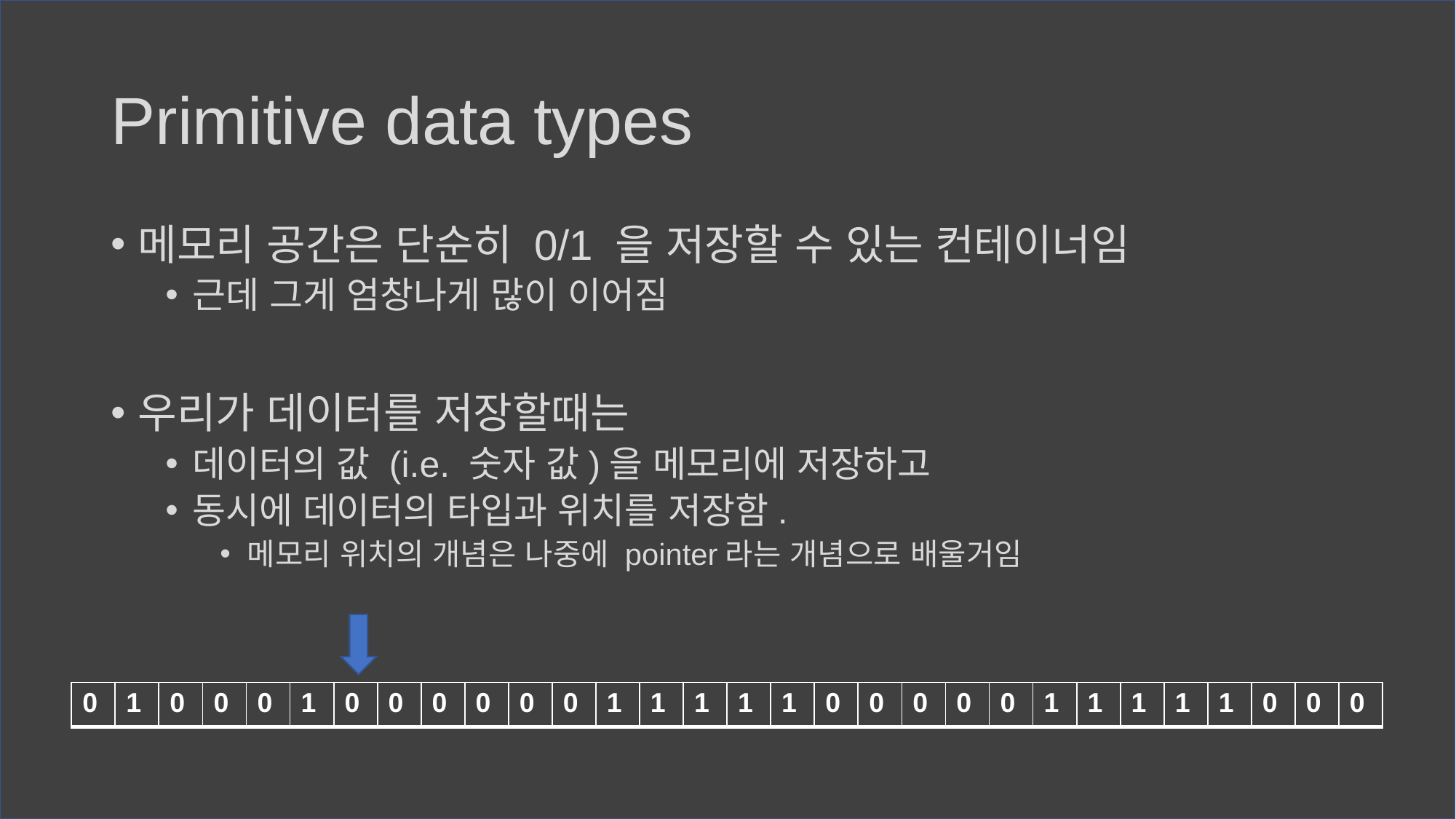

# Primitive data types
메모리 공간은 단순히 0/1 을 저장할 수 있는 컨테이너임
근데 그게 엄창나게 많이 이어짐

우리가 데이터를 저장할때는
데이터의 값 (i.e. 숫자 값)을 메모리에 저장하고
동시에 데이터의 타입과 위치를 저장함.
메모리 위치의 개념은 나중에 pointer라는 개념으로 배울거임

| 0 | 1 | 0 | 0 | 0 | 1 | 0 | 0 | 0 | 0 | 0 | 0 | 1 | 1 | 1 | 1 | 1 | 0 | 0 | 0 | 0 | 0 | 1 | 1 | 1 | 1 | 1 | 0 | 0 | 0 |
| --- | --- | --- | --- | --- | --- | --- | --- | --- | --- | --- | --- | --- | --- | --- | --- | --- | --- | --- | --- | --- | --- | --- | --- | --- | --- | --- | --- | --- | --- |